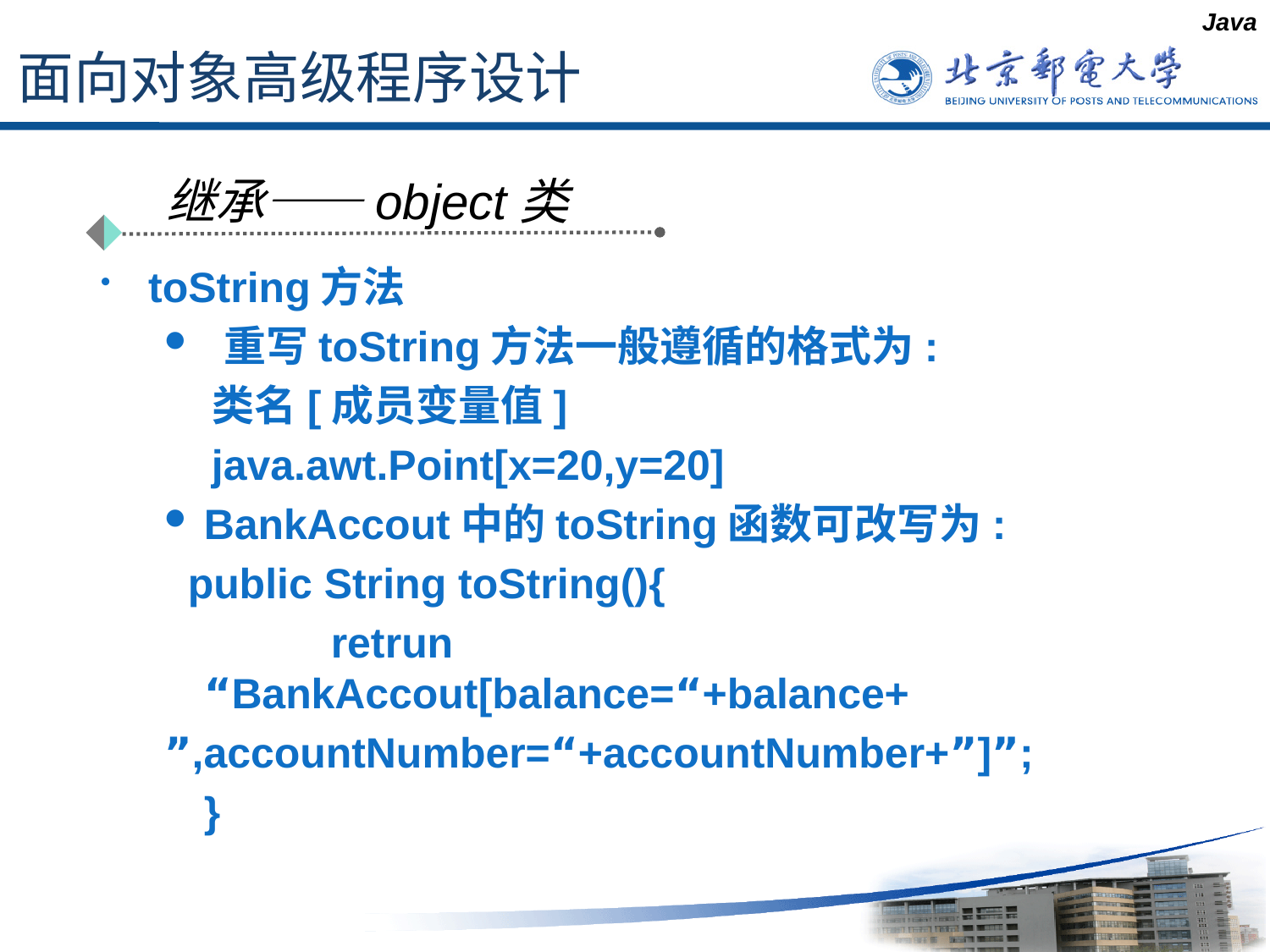

Java
# 面向对象高级程序设计

继承——object类

toString方法
 重写toString方法一般遵循的格式为:
    类名[成员变量值]
    java.awt.Point[x=20,y=20]
BankAccout中的toString函数可改写为:
  public String toString(){
		retrun “BankAccout[balance=“+balance+
”,accountNumber=“+accountNumber+”]”;
	}